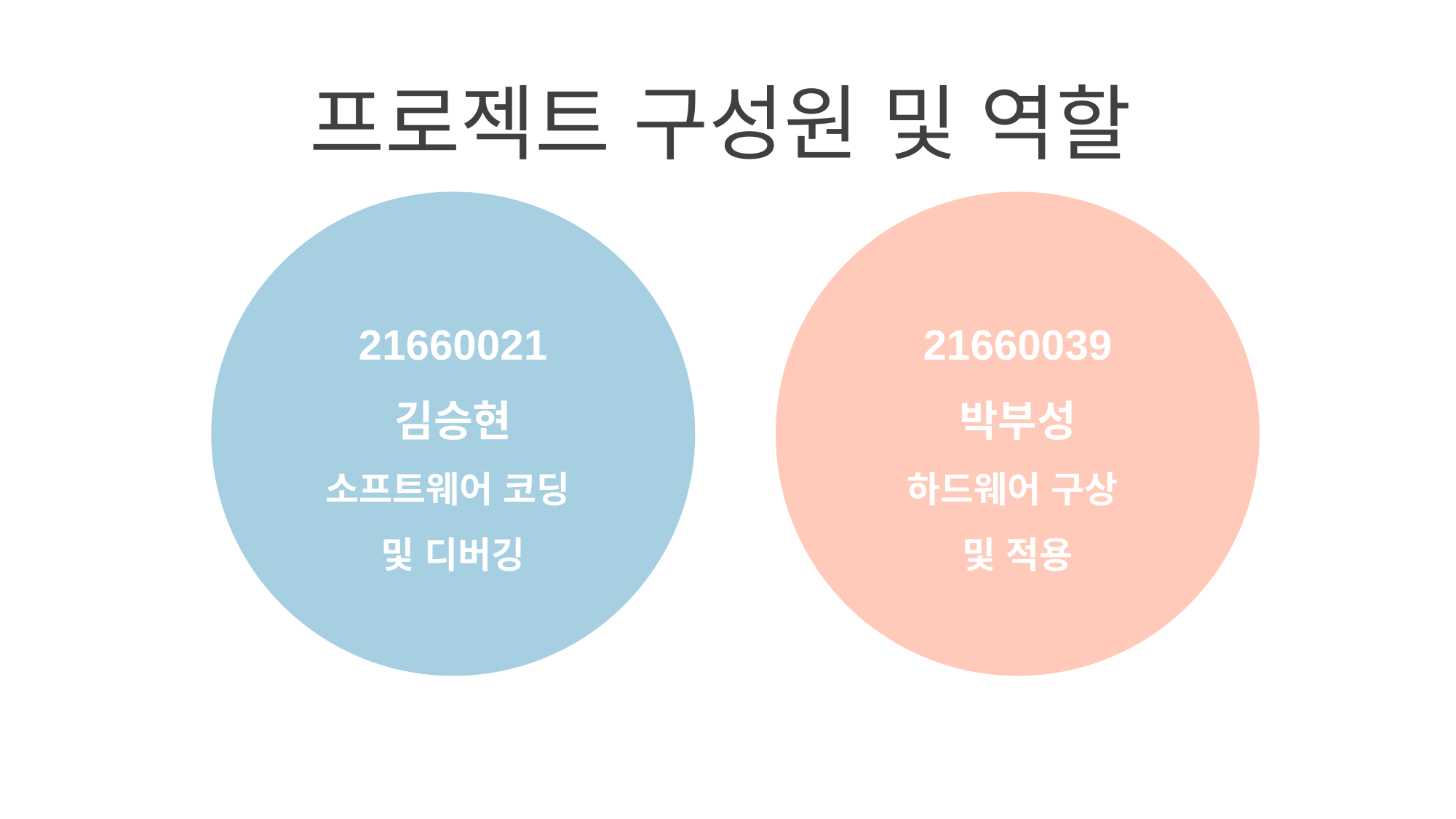

프로젝트 구성원 및 역할
21660039
박부성
하드웨어 구상
및 적용
21660021
김승현
소프트웨어 코딩
및 디버깅